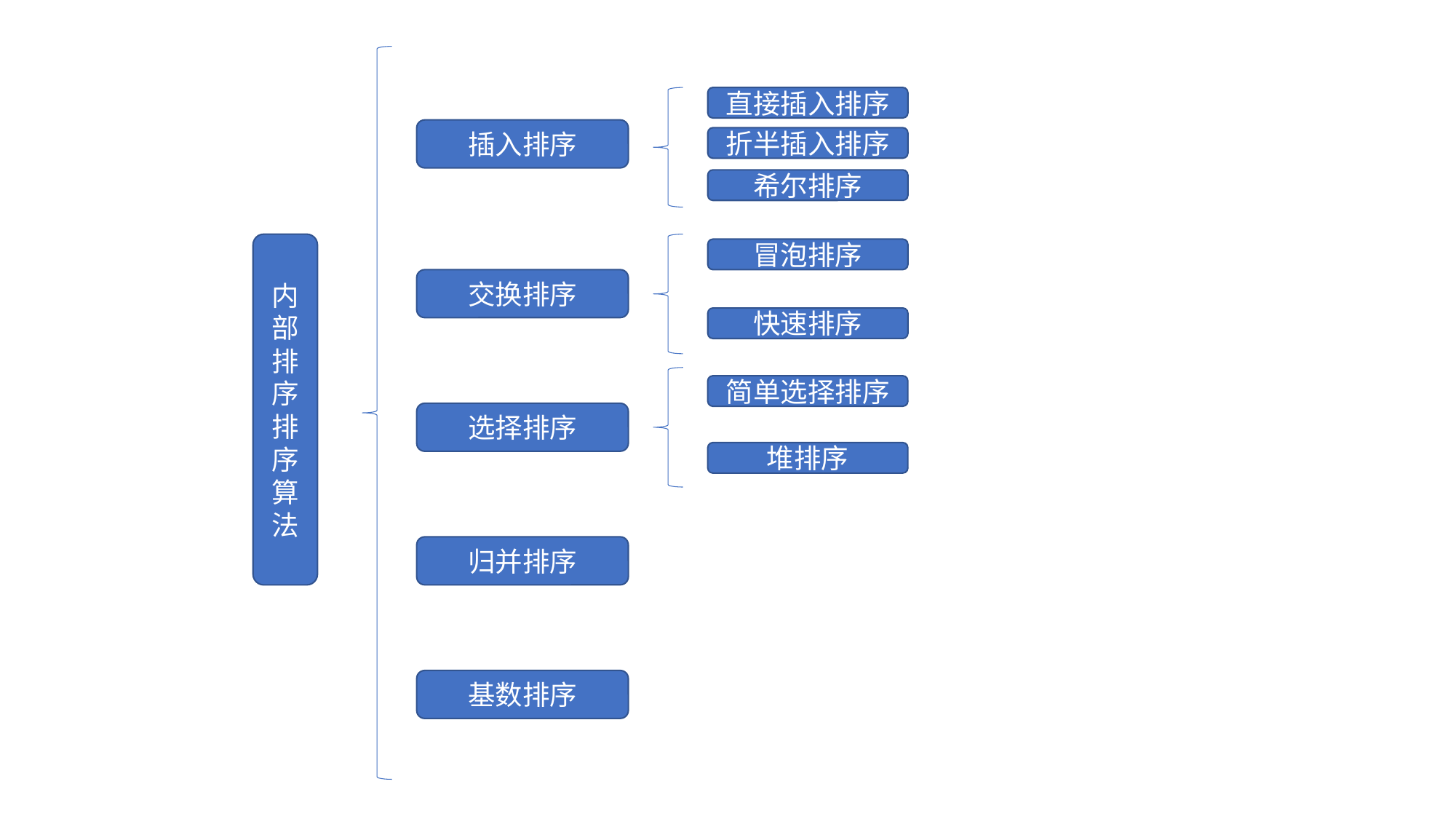

直接插入排序
插入排序
折半插入排序
希尔排序
内部排序排序算法

冒泡排序
交换排序
快速排序

简单选择排序
选择排序
堆排序
归并排序
基数排序